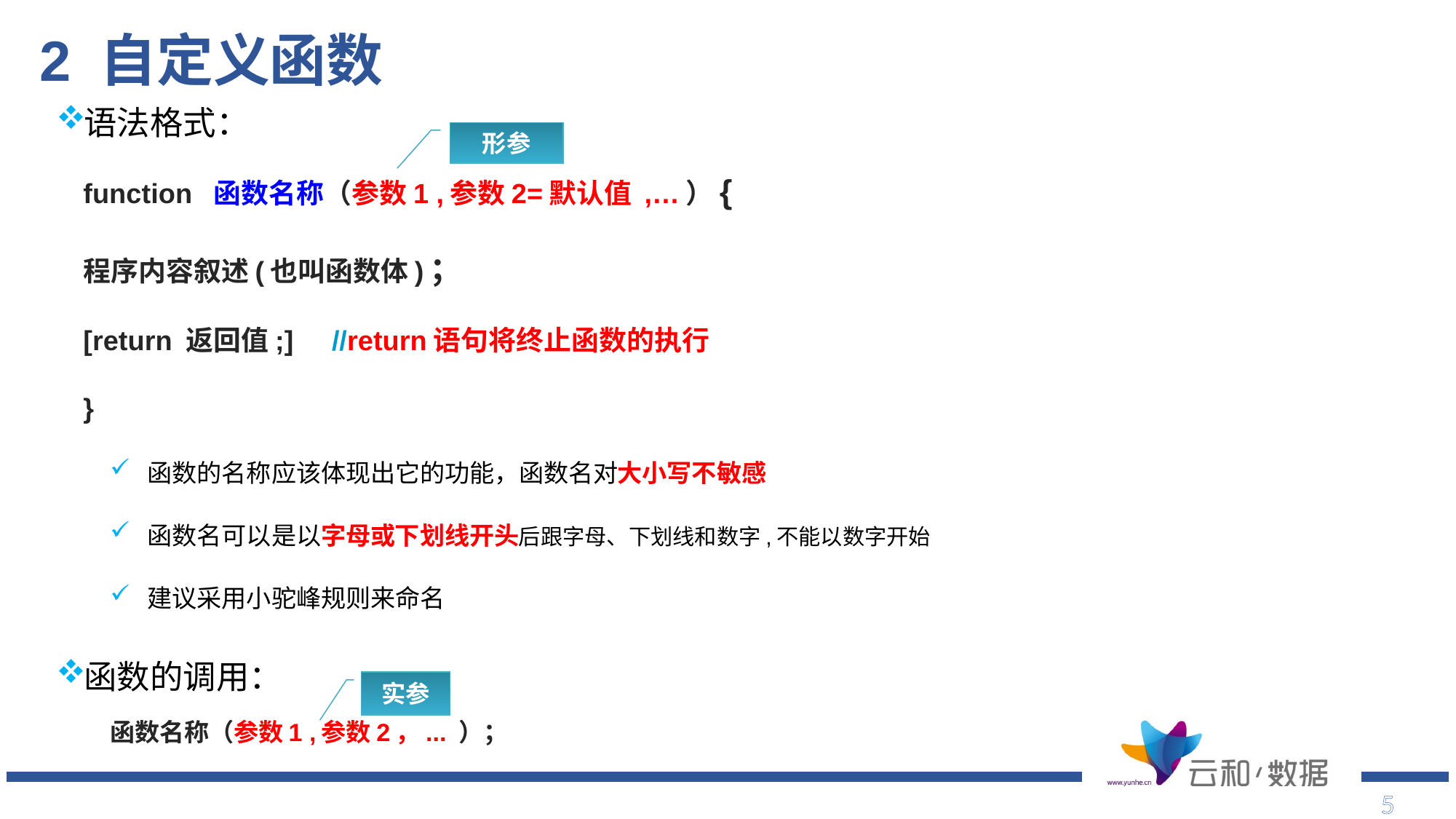

2 自定义函数
语法格式：
	function  函数名称（参数1 ,参数2=默认值 ,…）{
		程序内容叙述(也叫函数体)；
		[return 返回值;]     //return语句将终止函数的执行
	}
 函数的名称应该体现出它的功能，函数名对大小写不敏感
 函数名可以是以字母或下划线开头后跟字母、下划线和数字,不能以数字开始
 建议采用小驼峰规则来命名
函数的调用：
函数名称（参数1 ,参数2，... ）；
形参
实参